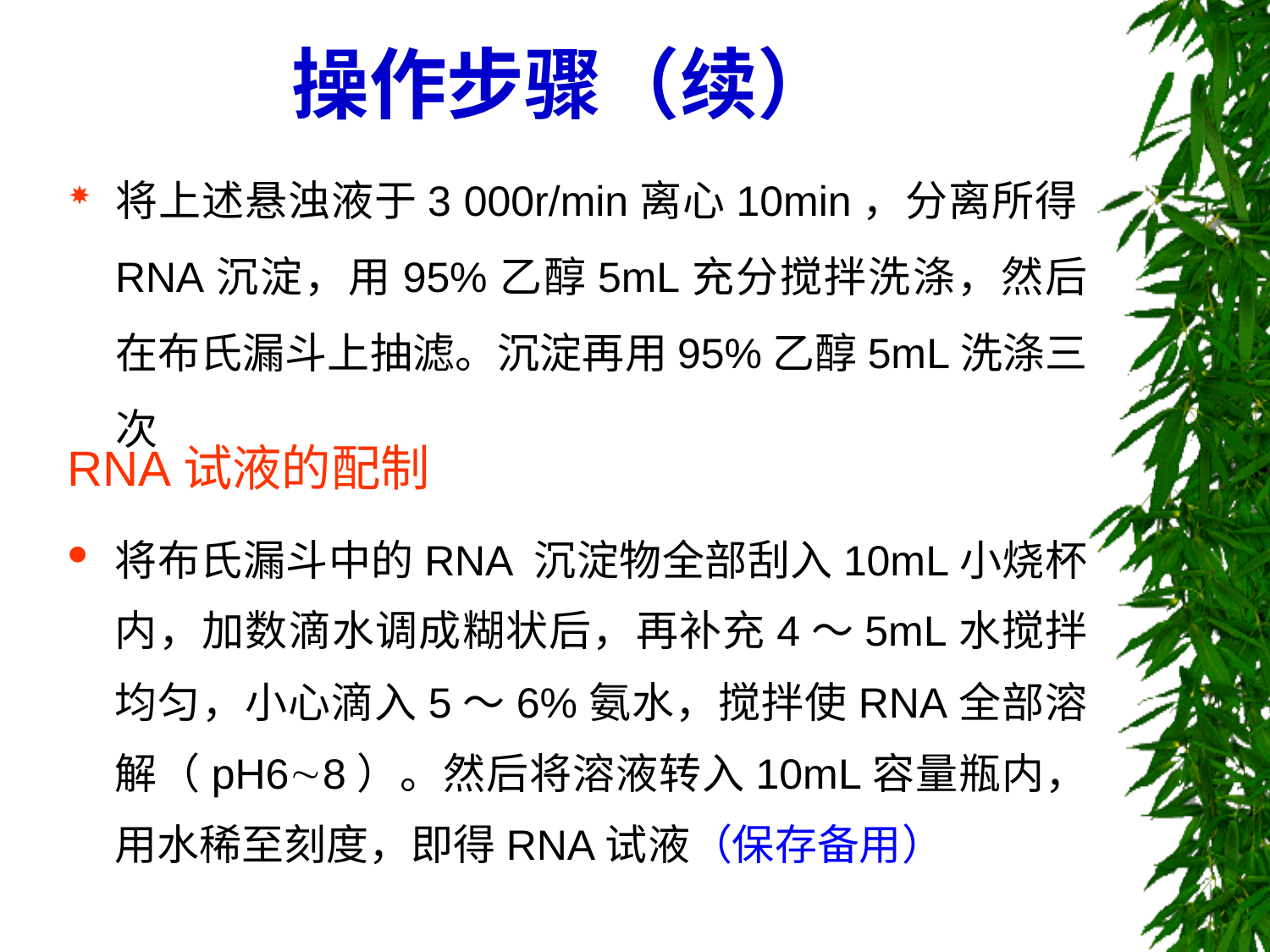

# 操作步骤（续）
将上述悬浊液于3 000r/min离心10min，分离所得RNA沉淀，用95%乙醇5mL充分搅拌洗涤，然后在布氏漏斗上抽滤。沉淀再用95%乙醇5mL洗涤三次
RNA试液的配制
将布氏漏斗中的RNA 沉淀物全部刮入10mL小烧杯内，加数滴水调成糊状后，再补充4～5mL水搅拌均匀，小心滴入5～6%氨水，搅拌使RNA全部溶解（pH6∼8）。然后将溶液转入10mL容量瓶内，用水稀至刻度，即得RNA试液（保存备用）